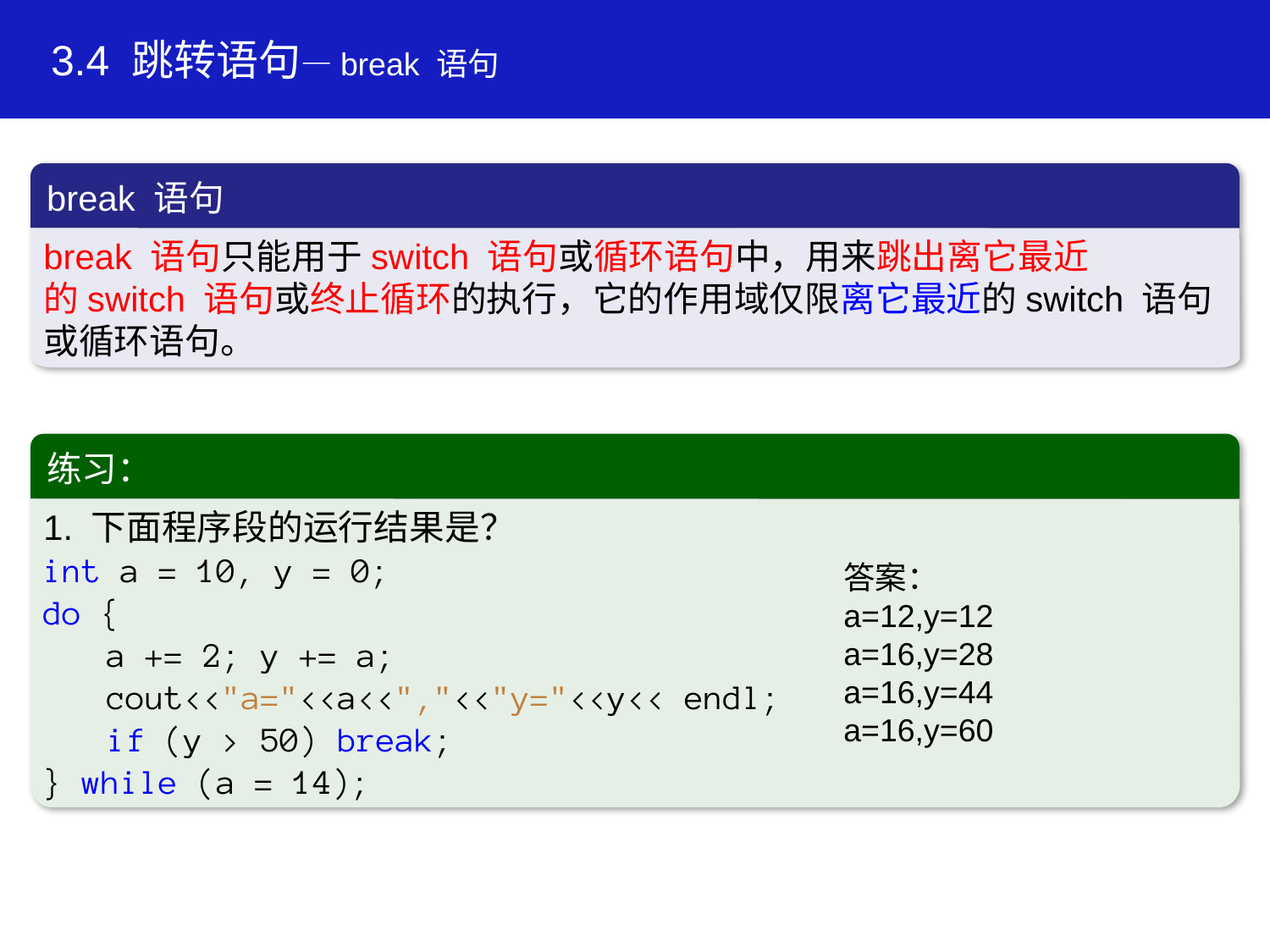

# 3.4 跳转语句—break 语句
break 语句
break 语句只能用于switch 语句或循环语句中，用来跳出离它最近
的switch 语句或终止循环的执行，它的作用域仅限离它最近的switch 语句
或循环语句。
练习：
1. 下面程序段的运行结果是？
int a = 10, y = 0;
do {
a += 2; y += a;
cout<<"a="<<a<<","<<"y="<<y<< endl;
if (y > 50) break;
} while (a = 14);
答案：
a=12,y=12
a=16,y=28
a=16,y=44
a=16,y=60
45